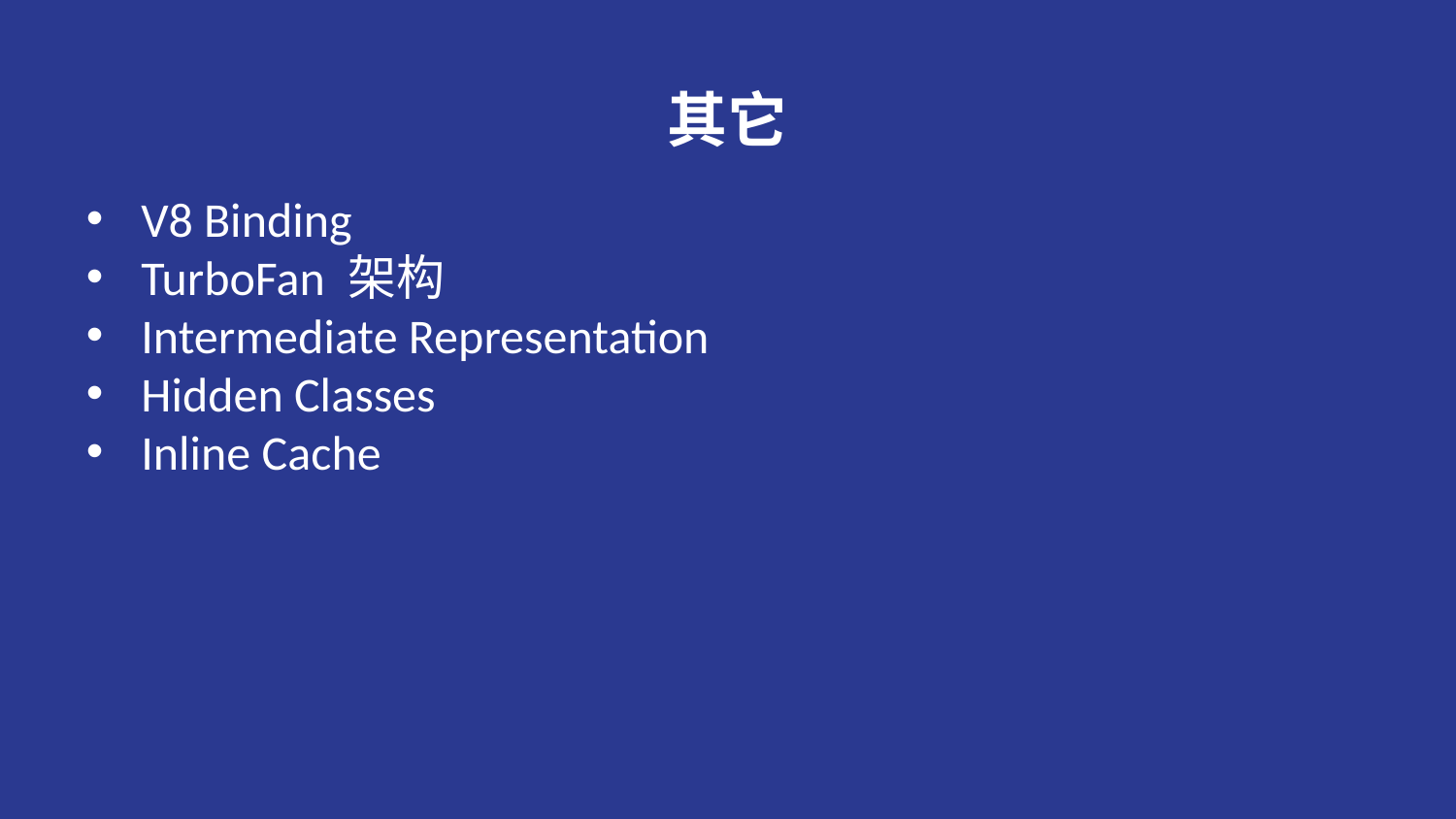

# 其它
V8 Binding
TurboFan 架构
Intermediate Representation
Hidden Classes
Inline Cache